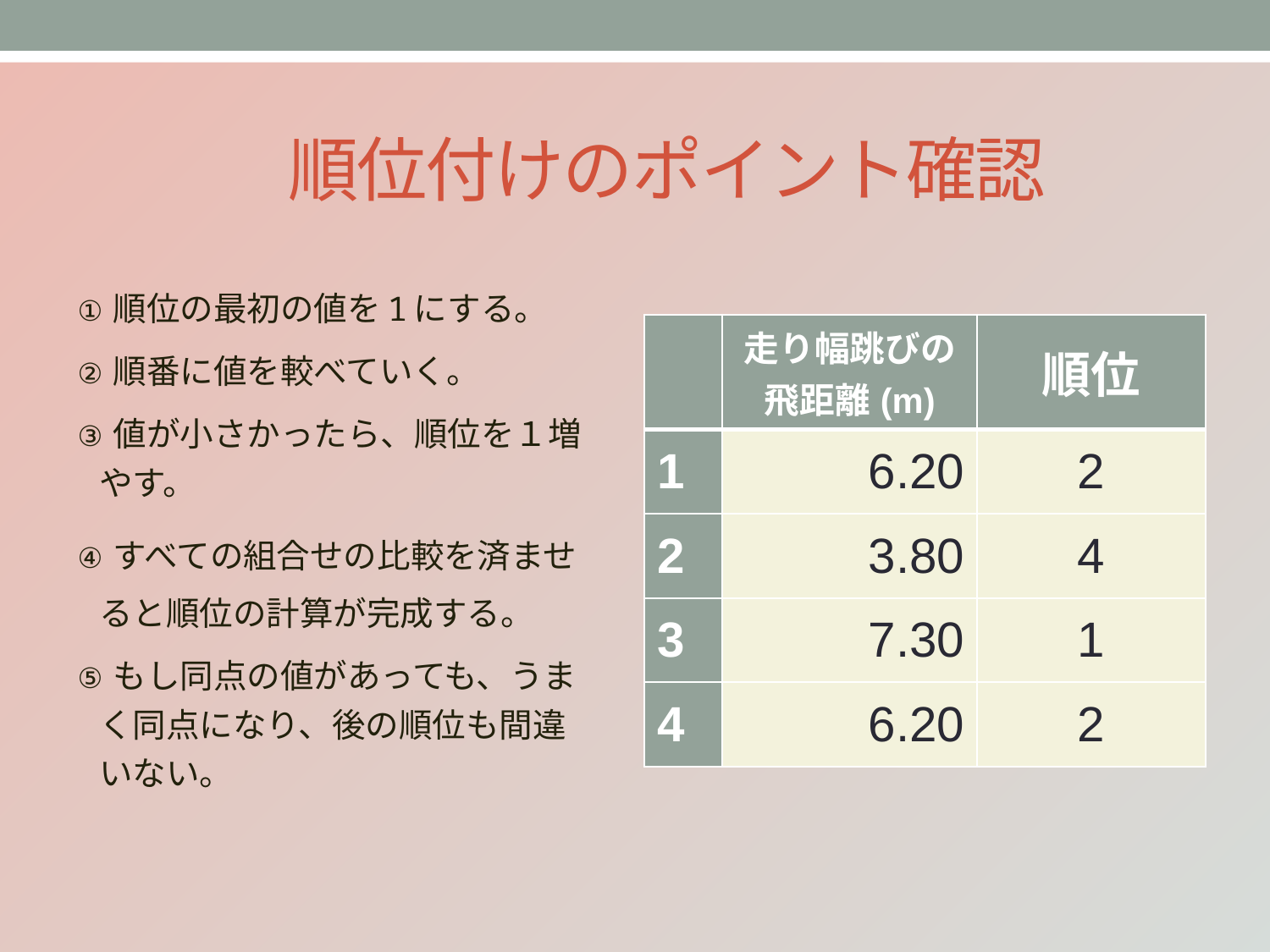

# 順位付けのポイント確認
 順位の最初の値を1にする。
 順番に値を較べていく。
 値が小さかったら、順位を１増やす。
 すべての組合せの比較を済ませると順位の計算が完成する。
 もし同点の値があっても、うまく同点になり、後の順位も間違いない。

|  | 走り幅跳びの 飛距離(m) | 順位 |
| --- | --- | --- |
| 1 | 6.20 | 2 |
| 2 | 3.80 | 4 |
| 3 | 7.30 | 1 |
| 4 | 6.20 | 2 |